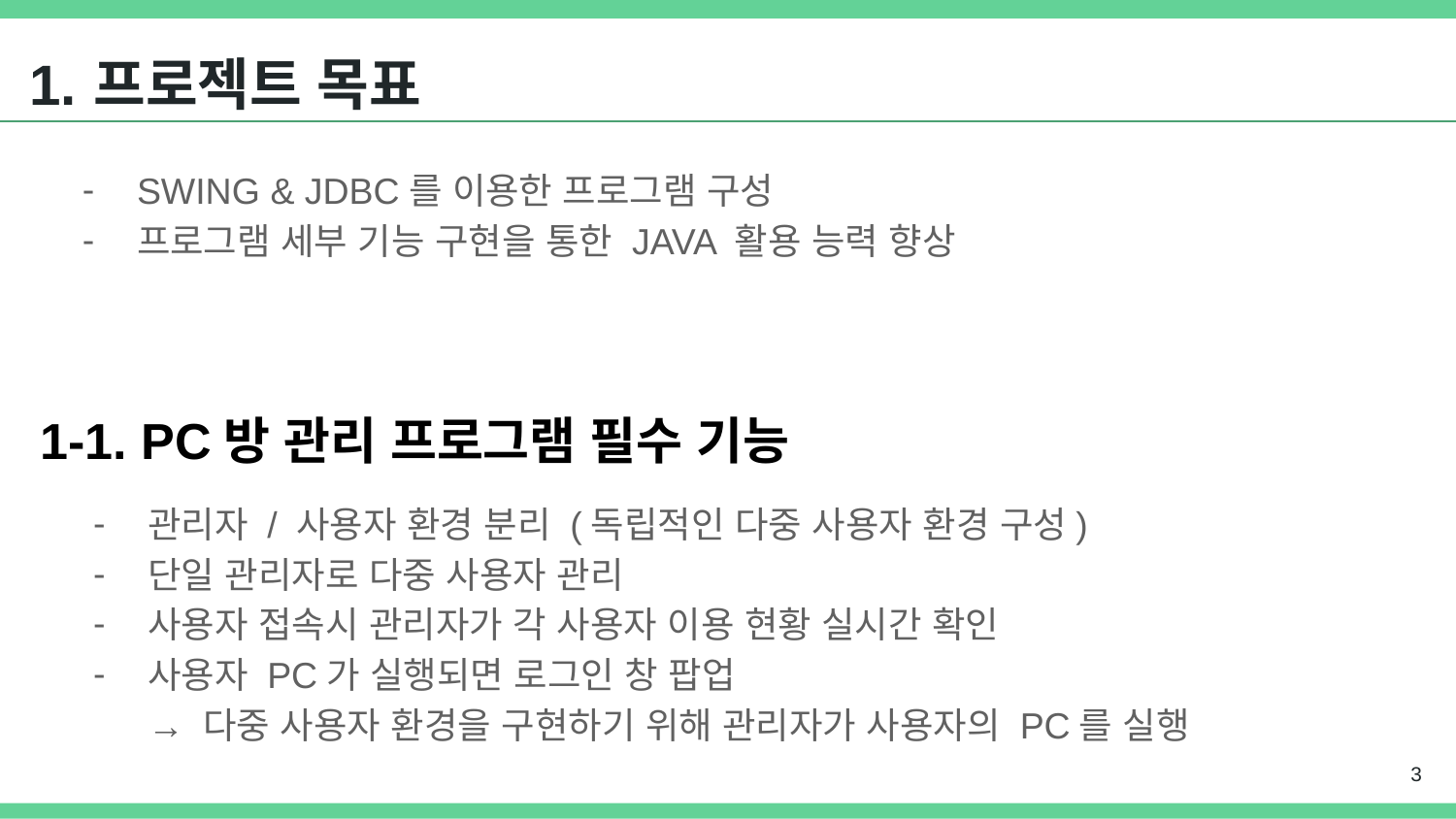

프로젝트 목표
SWING & JDBC를 이용한 프로그램 구성
프로그램 세부 기능 구현을 통한 JAVA 활용 능력 향상

# 1-1. PC방 관리 프로그램 필수 기능
관리자 / 사용자 환경 분리 (독립적인 다중 사용자 환경 구성)
단일 관리자로 다중 사용자 관리
사용자 접속시 관리자가 각 사용자 이용 현황 실시간 확인
사용자 PC가 실행되면 로그인 창 팝업
→ 다중 사용자 환경을 구현하기 위해 관리자가 사용자의 PC를 실행

3